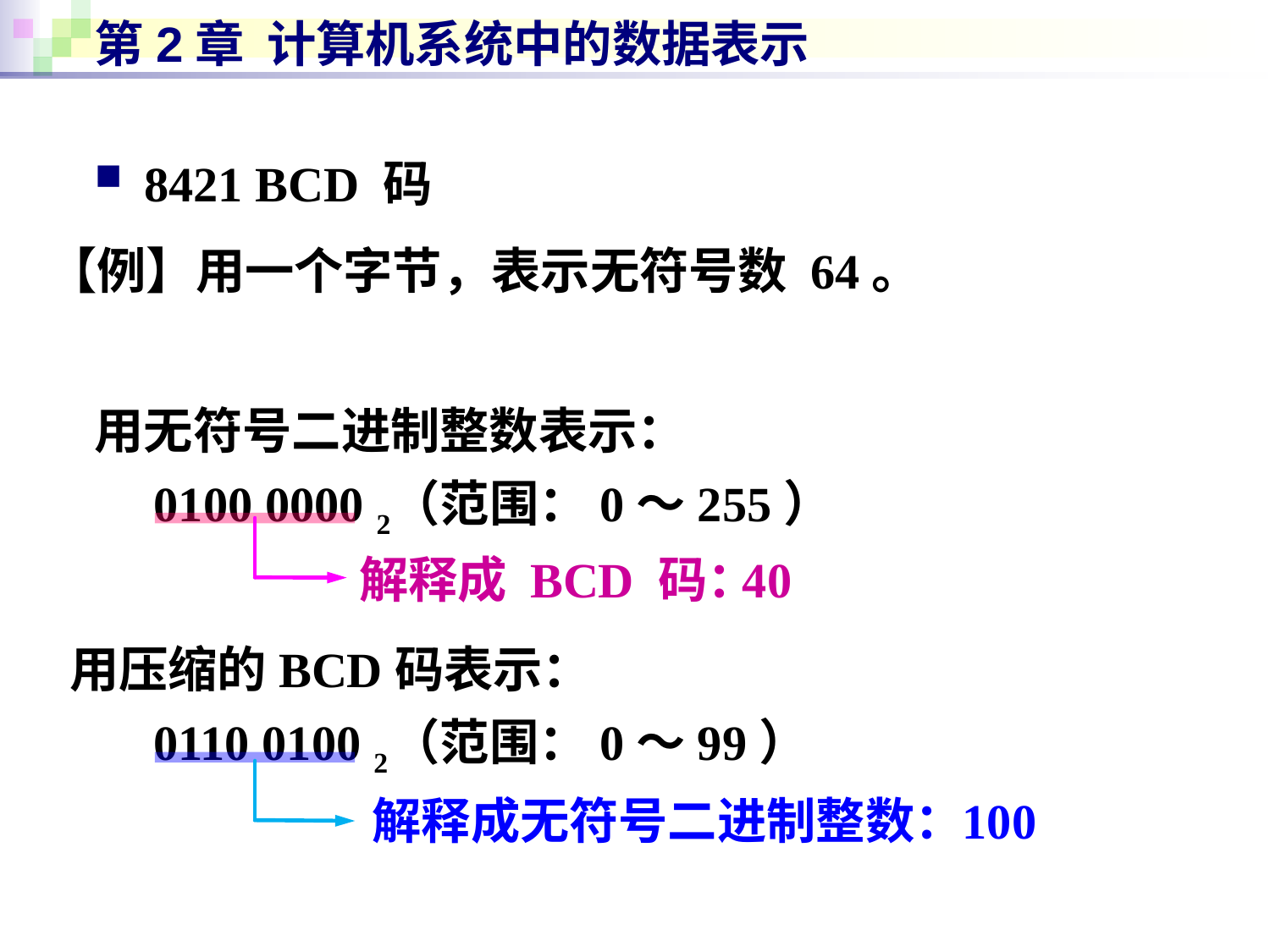

# 第2章  计算机系统中的数据表示
8421 BCD 码
【例】用一个字节，表示无符号数 64。
用无符号二进制整数表示：
0100 0000 2
（范围：0～255）
解释成 BCD 码：
40
用压缩的BCD码表示：
0110 0100 2
（范围：0～99）
解释成无符号二进制整数：
100
25